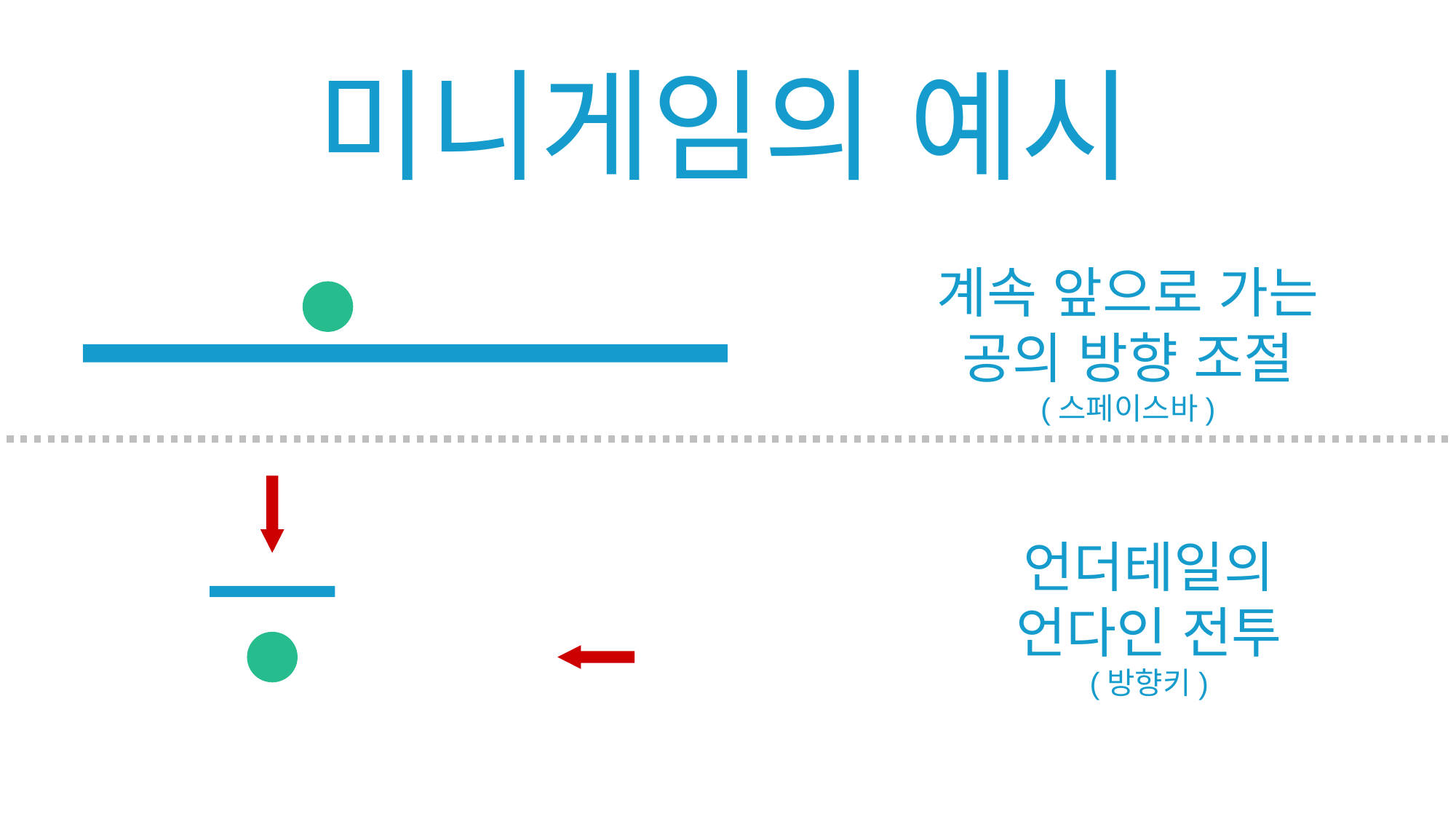

미니게임의 예시
계속 앞으로 가는
공의 방향 조절
(스페이스바)

언더테일의
언다인 전투
(방향키)